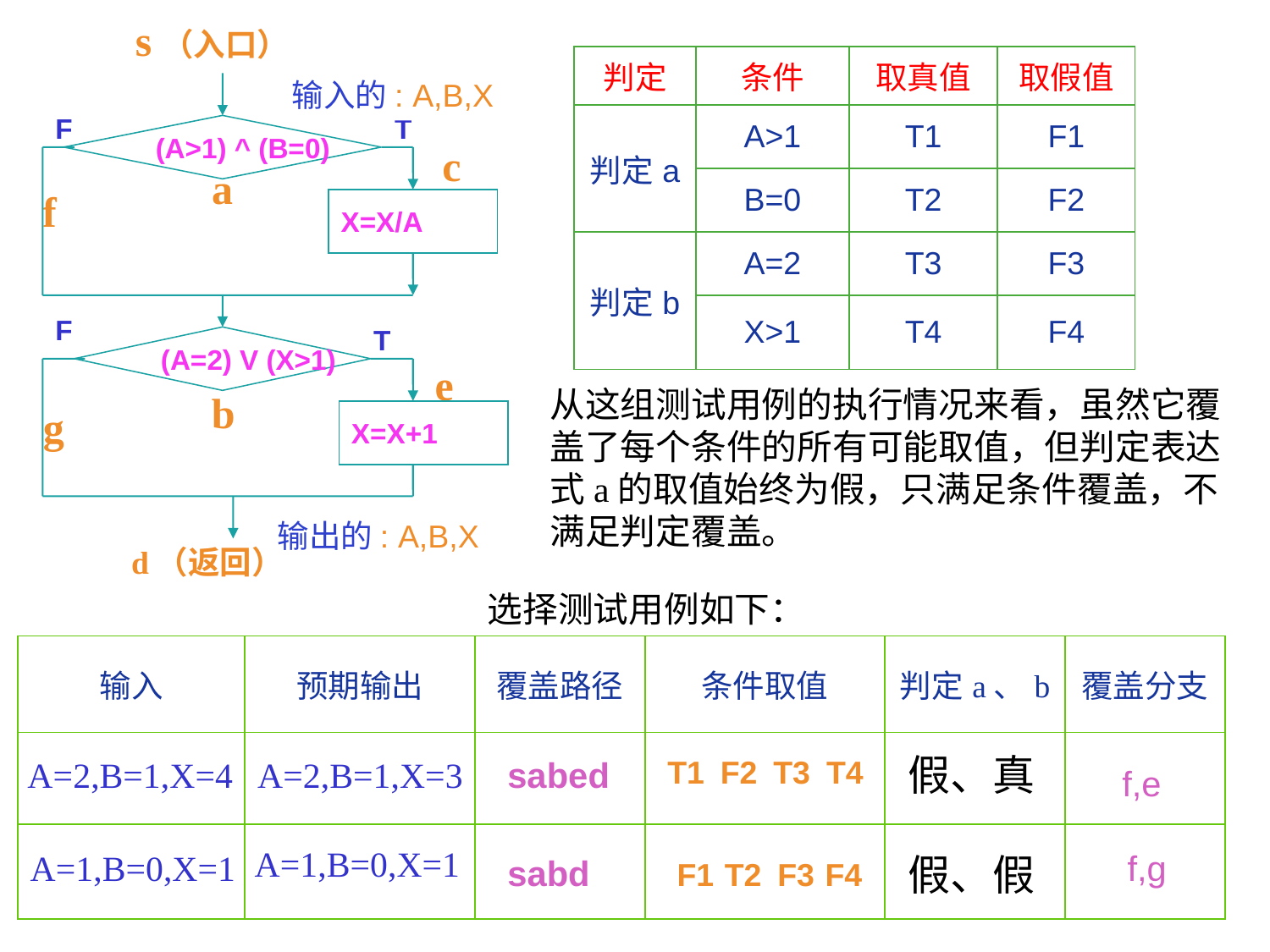

s（入口）

T
F
(A>1) ^ (B=0)

X=X/A

F
T
(A=2) V (X>1)

X=X+1

c
a
e
b
d（返回）
输入的: A,B,X
输出的: A,B,X
f
g
| 判定 | 条件 | 取真值 | 取假值 |
| --- | --- | --- | --- |
| 判定a | A>1 | T1 | F1 |
|  | B=0 | T2 | F2 |
| 判定b | A=2 | T3 | F3 |
|  | X>1 | T4 | F4 |
从这组测试用例的执行情况来看，虽然它覆盖了每个条件的所有可能取值，但判定表达式a的取值始终为假，只满足条件覆盖，不满足判定覆盖。
选择测试用例如下：
| 输入 | 预期输出 | 覆盖路径 | 条件取值 | 判定a、b | 覆盖分支 |
| --- | --- | --- | --- | --- | --- |
|  |  |  |  |  |  |
|  |  |  |  |  |  |
T1
F2
T3
T4
A=2,B=1,X=4
A=2,B=1,X=3
sabed
假、真
f,e
A=1,B=0,X=1
A=1,B=0,X=1
f,g
sabd
假、假
F1
T2
F3
F4